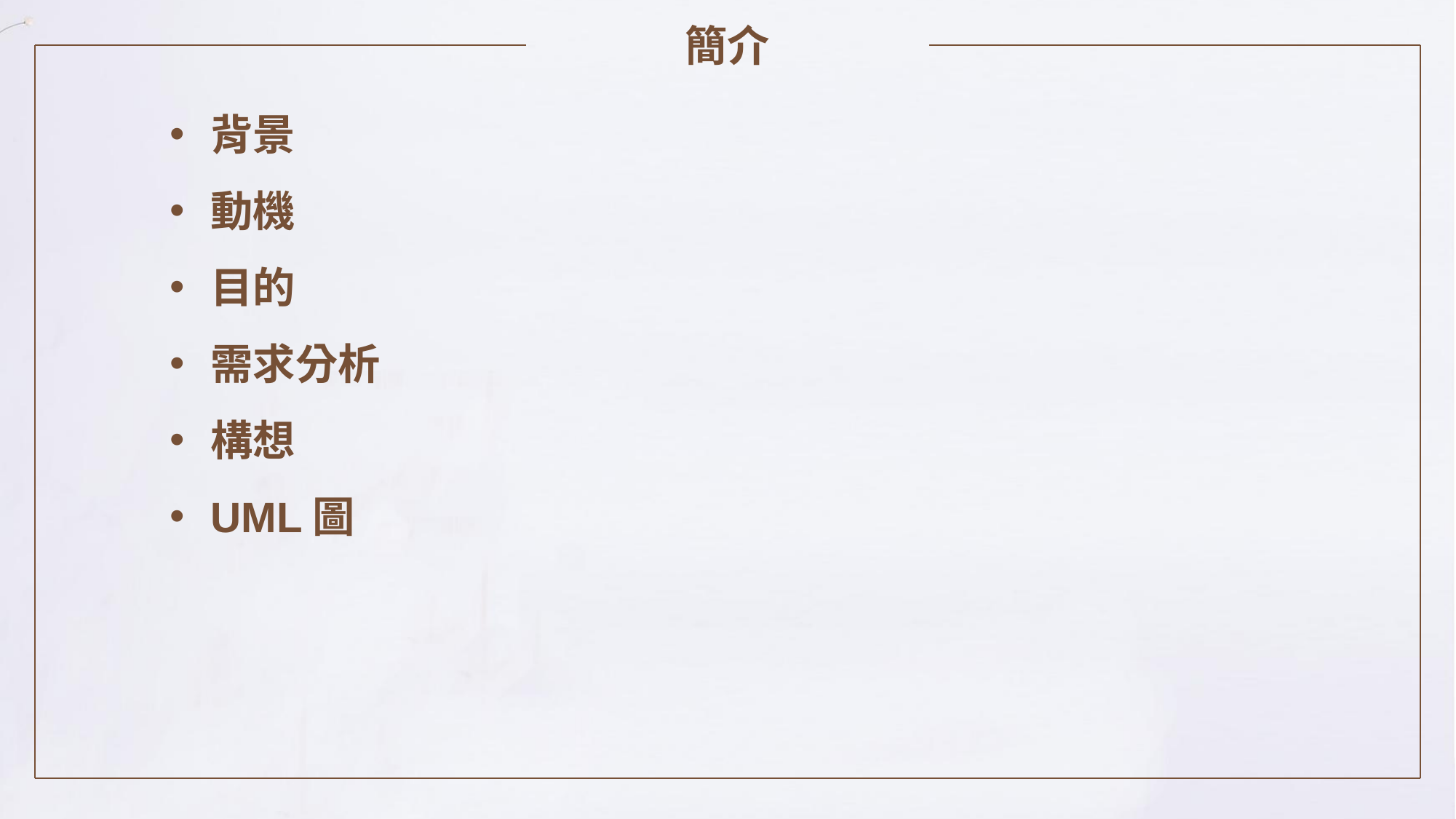

簡介
背景
動機
目的
需求分析
構想
UML圖